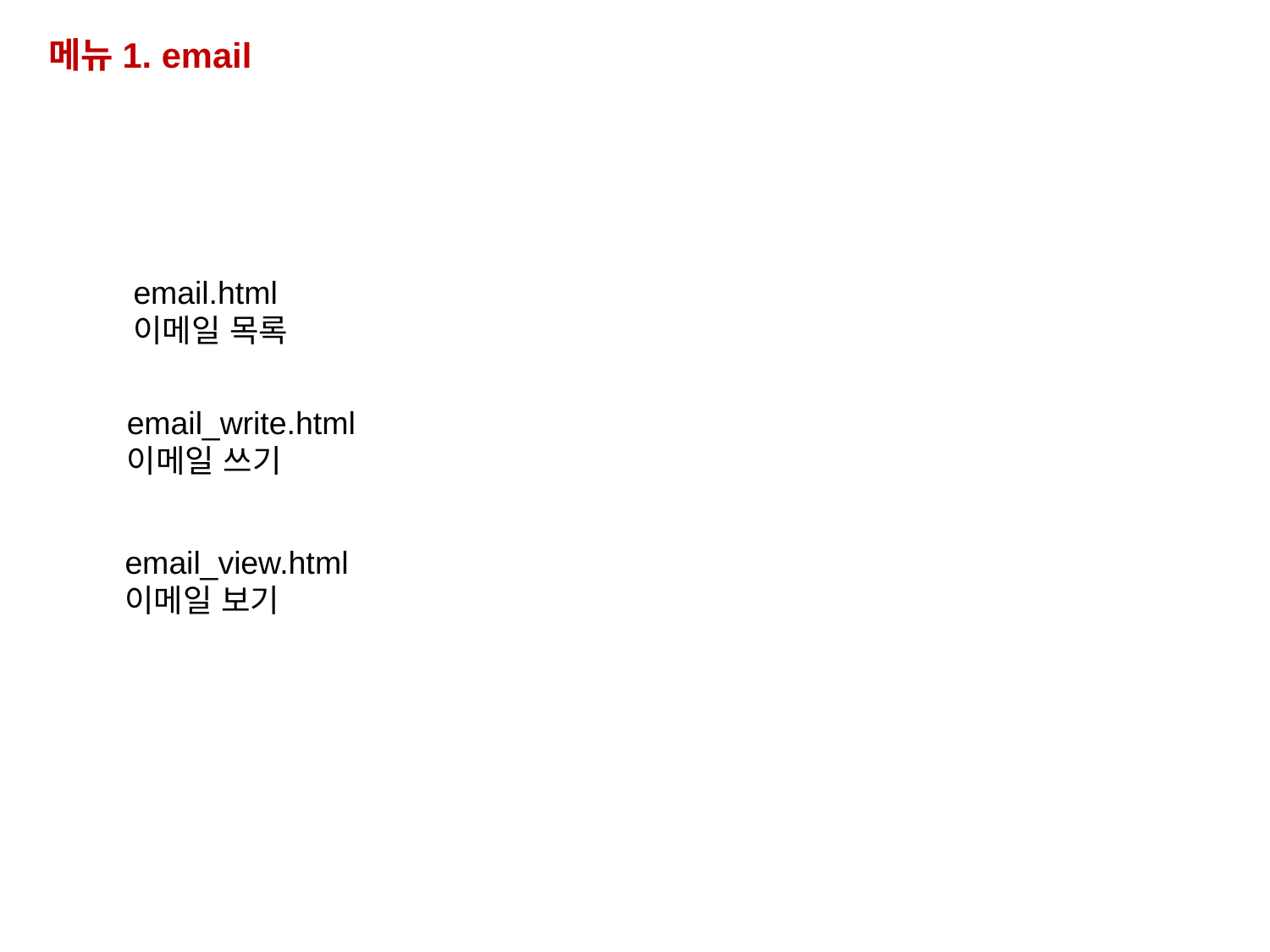

메뉴1. email
email.html
이메일 목록
email_write.html
이메일 쓰기
email_view.html
이메일 보기